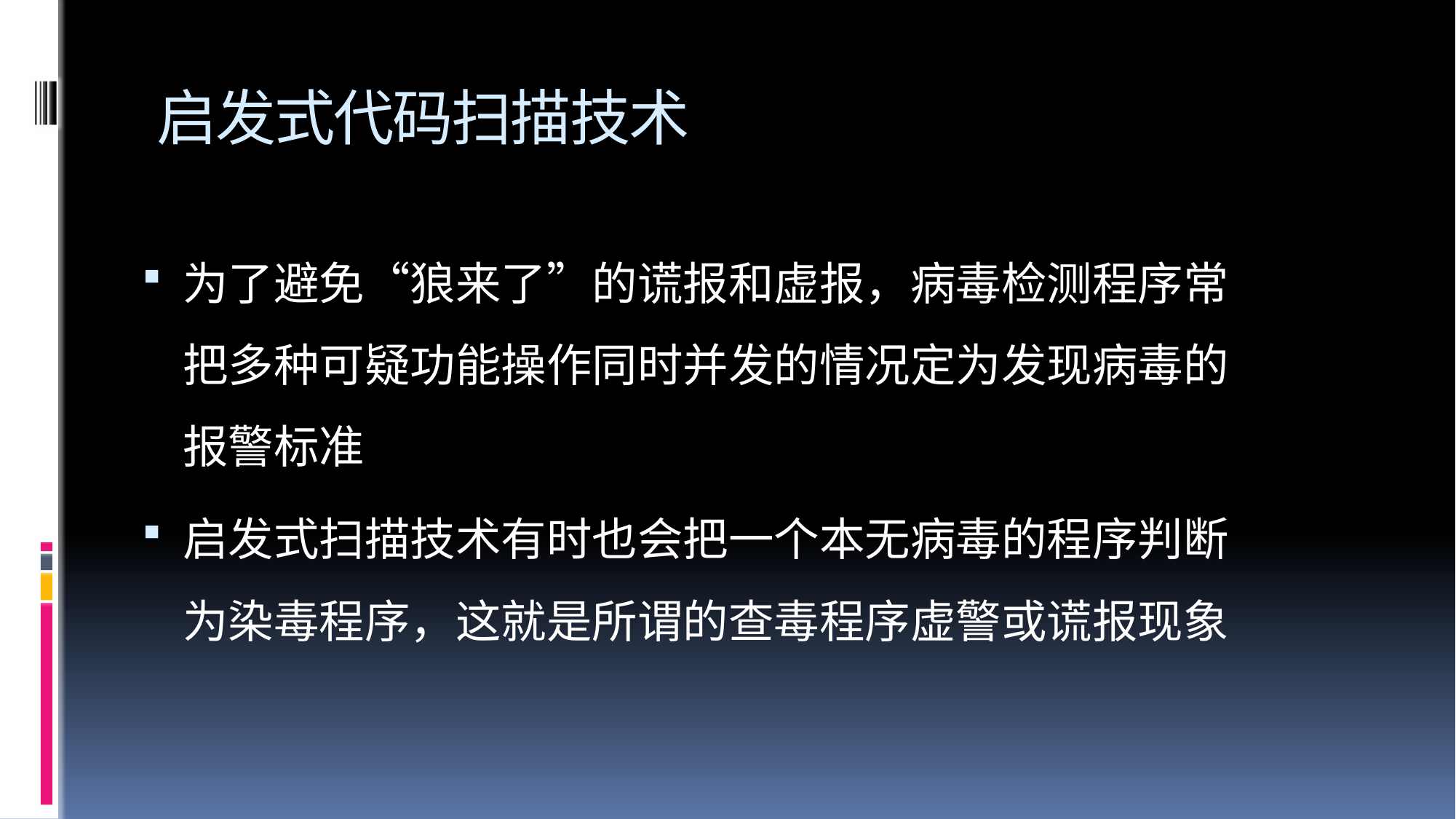

# 启发式代码扫描技术
为了避免“狼来了”的谎报和虚报，病毒检测程序常把多种可疑功能操作同时并发的情况定为发现病毒的报警标准
启发式扫描技术有时也会把一个本无病毒的程序判断为染毒程序，这就是所谓的查毒程序虚警或谎报现象